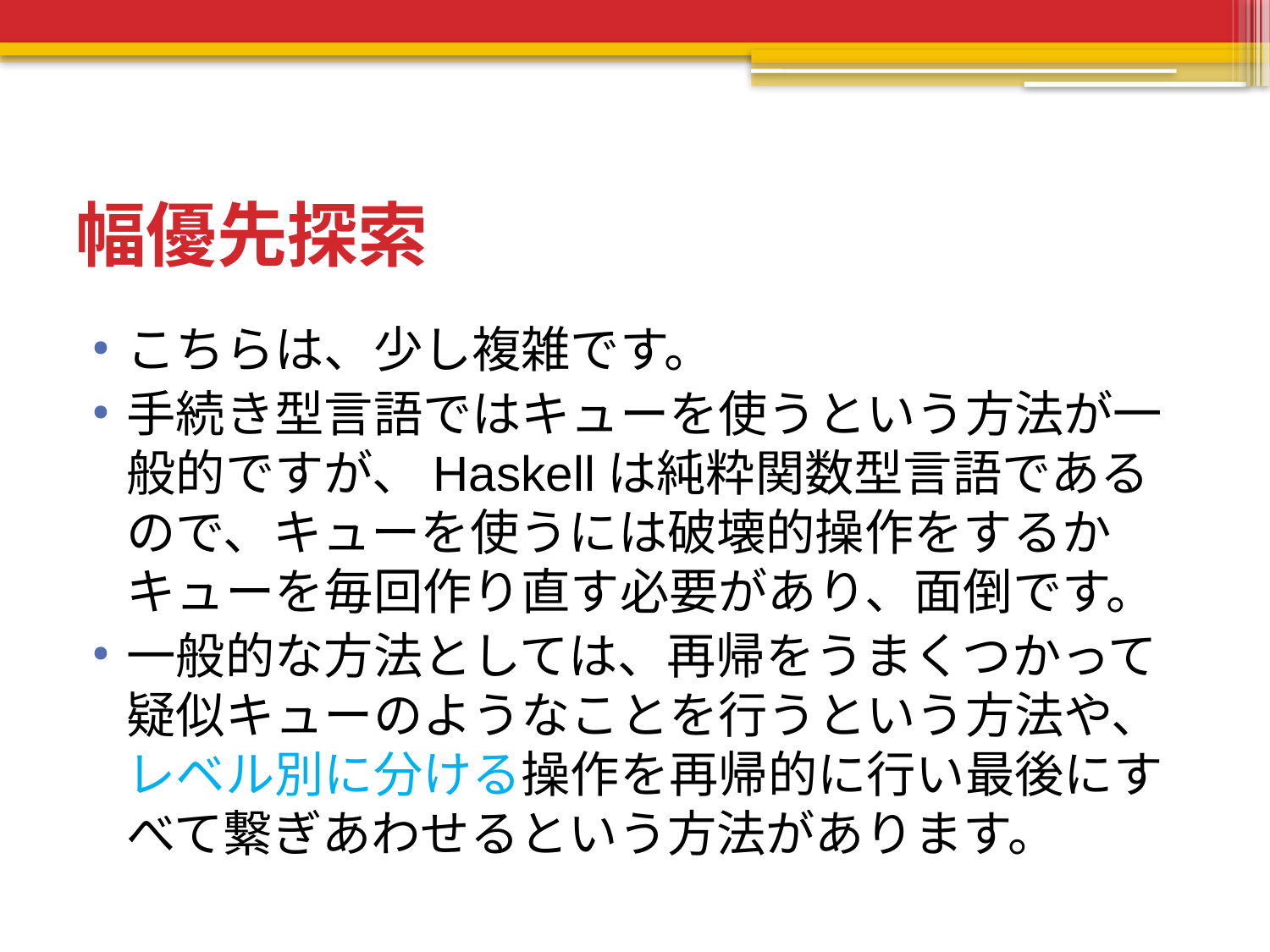

# 幅優先探索
こちらは、少し複雑です。
手続き型言語ではキューを使うという方法が一般的ですが、Haskellは純粋関数型言語であるので、キューを使うには破壊的操作をするかキューを毎回作り直す必要があり、面倒です。
一般的な方法としては、再帰をうまくつかって疑似キューのようなことを行うという方法や、レベル別に分ける操作を再帰的に行い最後にすべて繋ぎあわせるという方法があります。